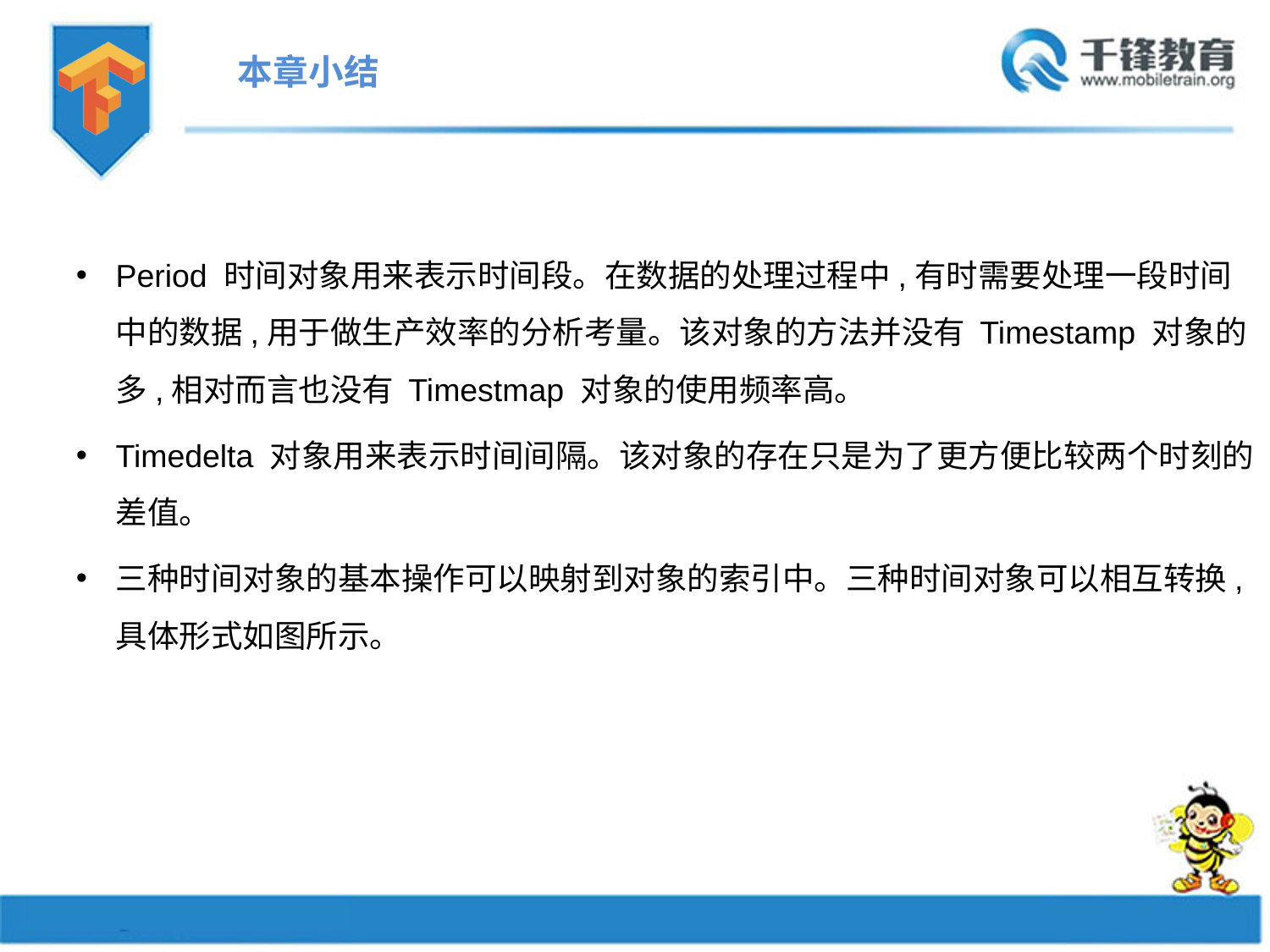

本章小结
Period 时间对象用来表示时间段。在数据的处理过程中,有时需要处理一段时间中的数据,用于做生产效率的分析考量。该对象的方法并没有 Timestamp 对象的多,相对而言也没有 Timestmap 对象的使用频率高。
Timedelta 对象用来表示时间间隔。该对象的存在只是为了更方便比较两个时刻的差值。
三种时间对象的基本操作可以映射到对象的索引中。三种时间对象可以相互转换,具体形式如图所示。